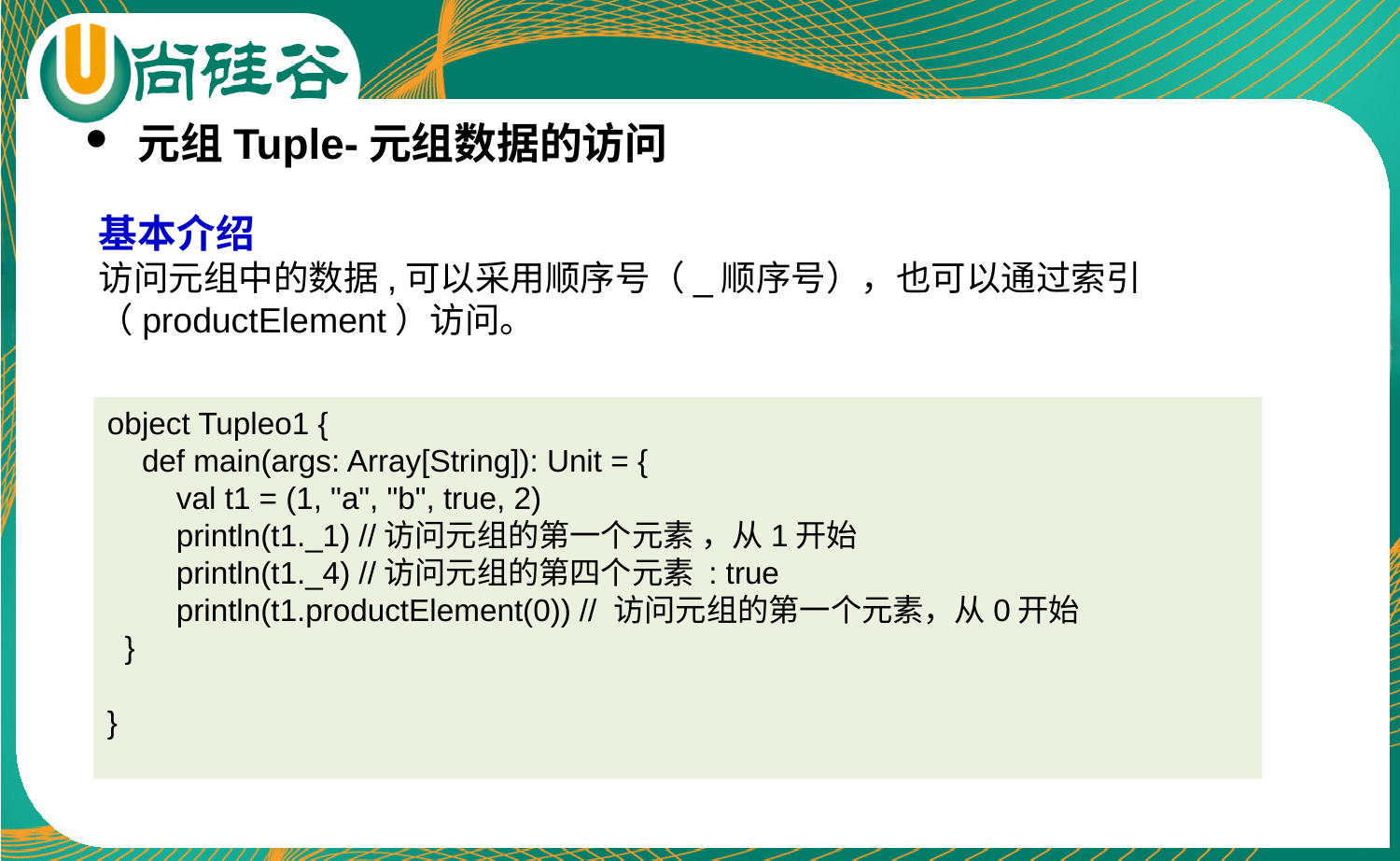

元组Tuple-元组数据的访问

基本介绍
访问元组中的数据,可以采用顺序号（_顺序号），也可以通过索引（productElement）访问。

object Tupleo1 {
    def main(args: Array[String]): Unit = {
        val t1 = (1, "a", "b", true, 2)
        println(t1._1) //访问元组的第一个元素 ，从1开始
        println(t1._4) //访问元组的第四个元素 : true
        println(t1.productElement(0)) // 访问元组的第一个元素，从0开始
  }

}